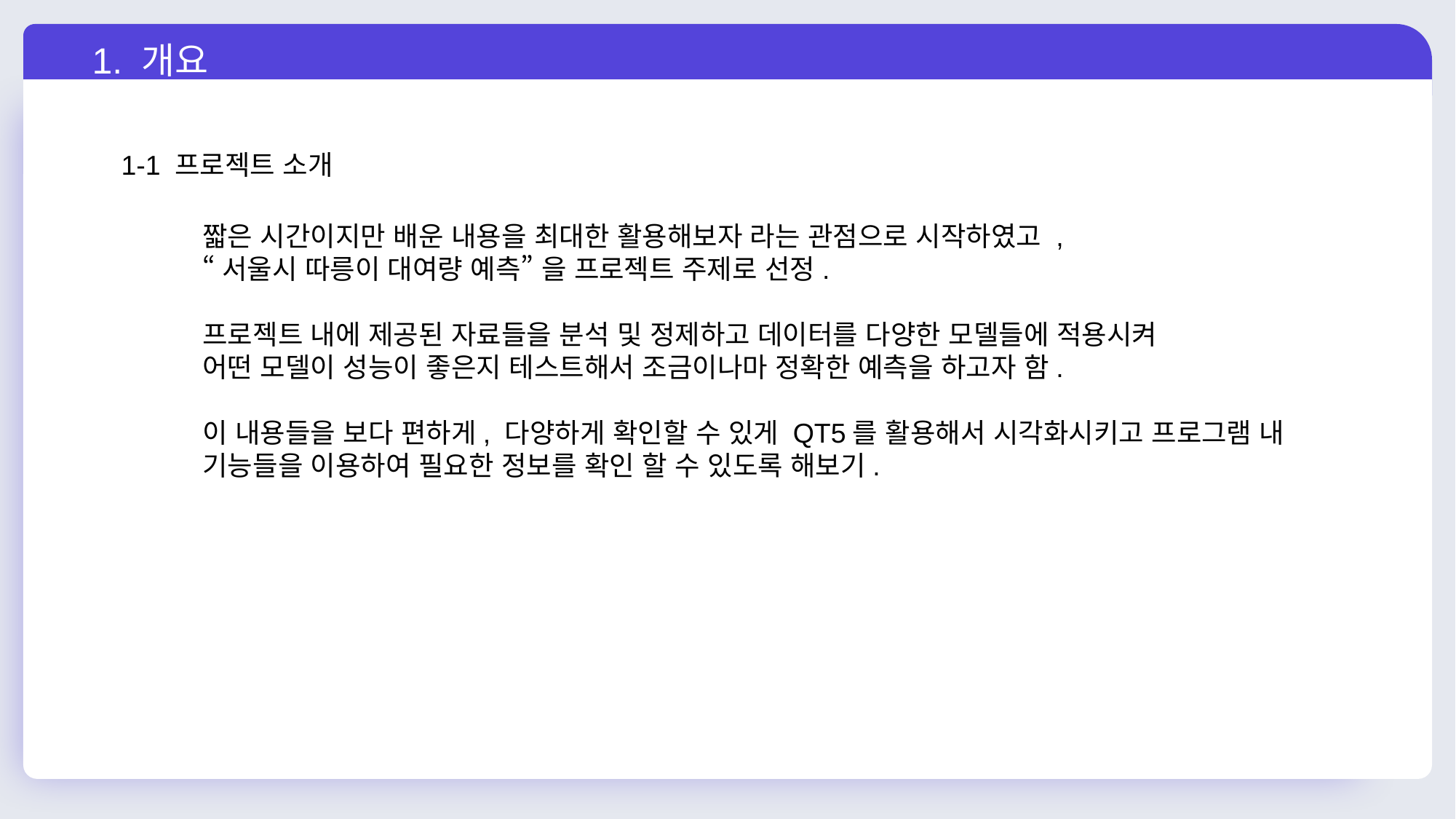

1. 개요

1-1 프로젝트 소개
짧은 시간이지만 배운 내용을 최대한 활용해보자 라는 관점으로 시작하였고 ,
“서울시 따릉이 대여량 예측” 을 프로젝트 주제로 선정.

프로젝트 내에 제공된 자료들을 분석 및 정제하고 데이터를 다양한 모델들에 적용시켜
어떤 모델이 성능이 좋은지 테스트해서 조금이나마 정확한 예측을 하고자 함.

이 내용들을 보다 편하게, 다양하게 확인할 수 있게 QT5를 활용해서 시각화시키고 프로그램 내 기능들을 이용하여 필요한 정보를 확인 할 수 있도록 해보기.

01
01